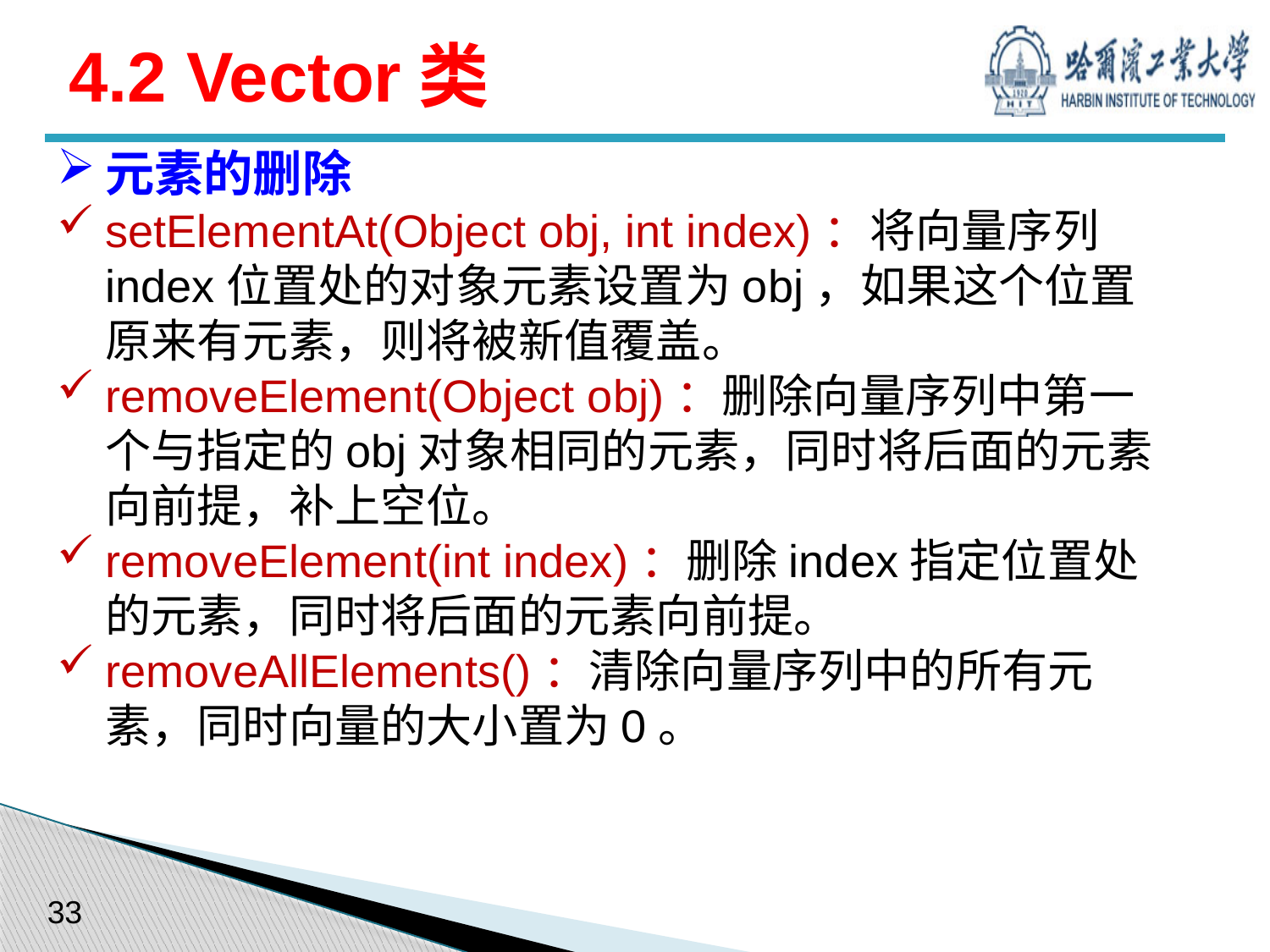

# 4.2 Vector类
元素的删除
setElementAt(Object obj, int index)：将向量序列index位置处的对象元素设置为obj，如果这个位置原来有元素，则将被新值覆盖。
removeElement(Object obj)：删除向量序列中第一个与指定的obj对象相同的元素，同时将后面的元素向前提，补上空位。
removeElement(int index)：删除index指定位置处的元素，同时将后面的元素向前提。
removeAllElements()：清除向量序列中的所有元素，同时向量的大小置为0。